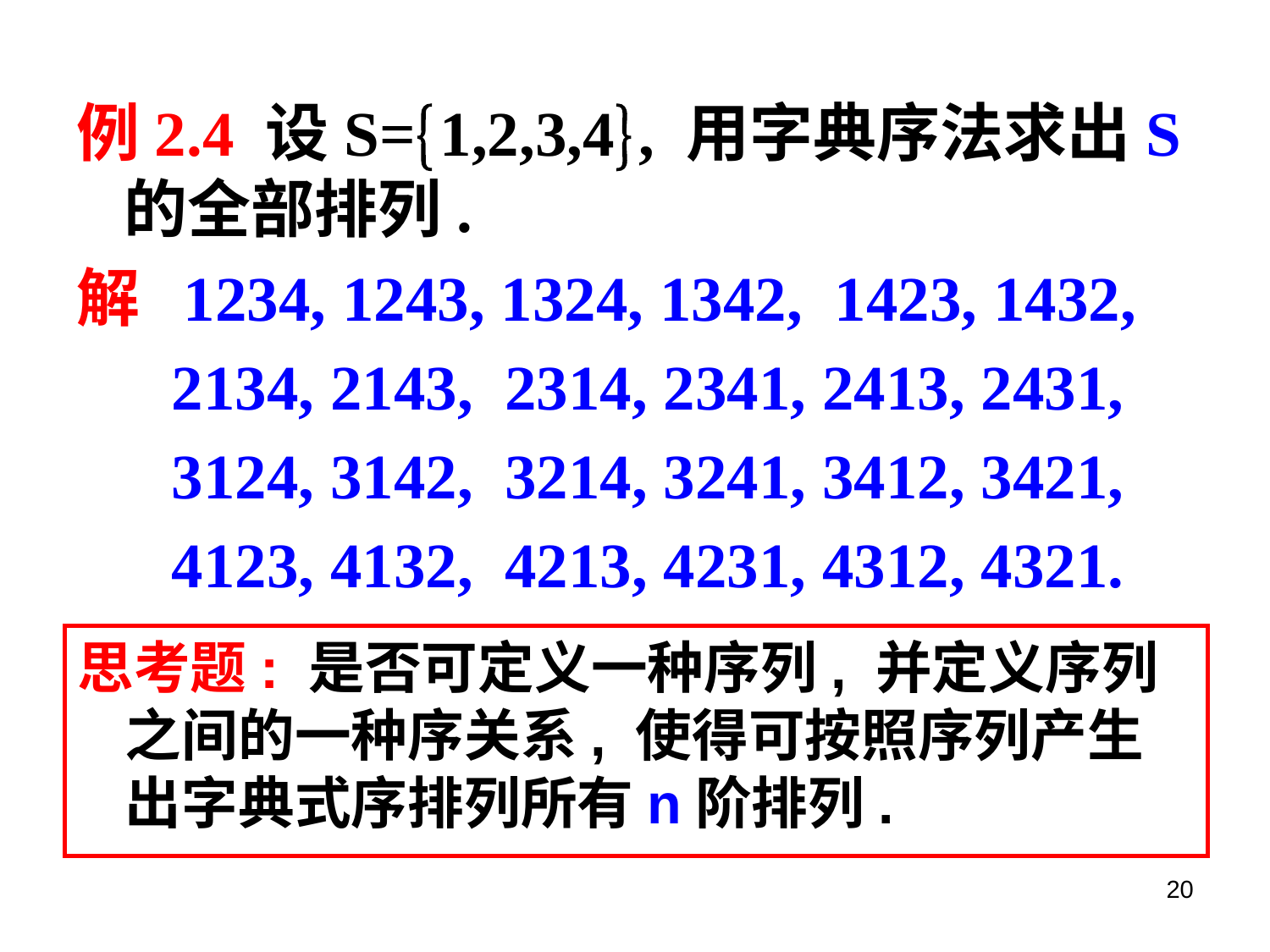

例2.4 设S={1,2,3,4}, 用字典序法求出S的全部排列.
解  1234, 1243, 1324, 1342,  1423, 1432,
      2134, 2143,  2314, 2341, 2413, 2431,
      3124, 3142,  3214, 3241, 3412, 3421,
      4123, 4132,  4213, 4231, 4312, 4321.
思考题: 是否可定义一种序列, 并定义序列之间的一种序关系, 使得可按照序列产生出字典式序排列所有n阶排列.
20